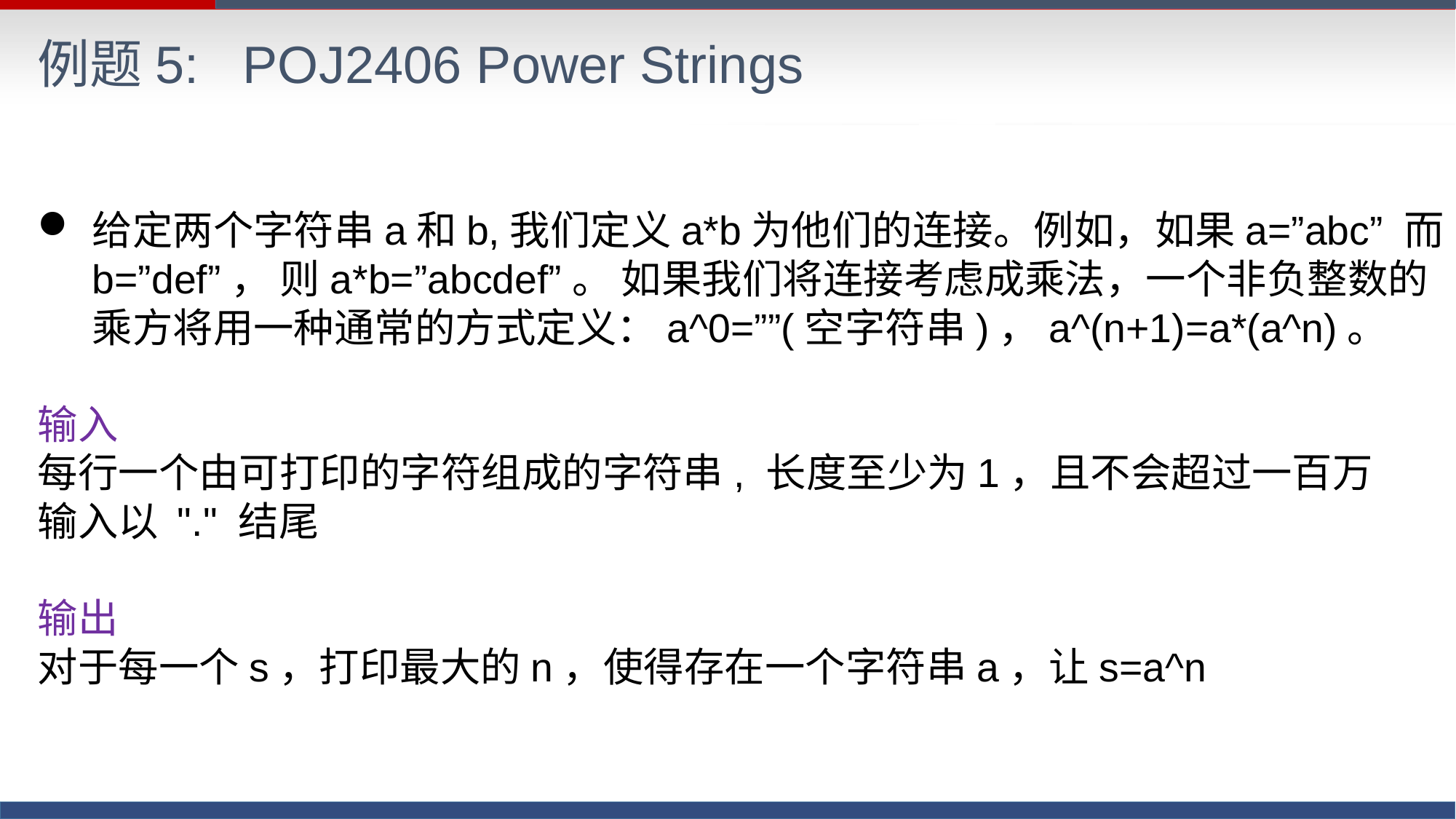

例题5:   POJ2406 Power Strings

给定两个字符串a和b,我们定义a*b为他们的连接。例如，如果a=”abc” 而b=”def”， 则a*b=”abcdef”。 如果我们将连接考虑成乘法，一个非负整数的乘方将用一种通常的方式定义：a^0=””(空字符串)，a^(n+1)=a*(a^n)。

输入
每行一个由可打印的字符组成的字符串, 长度至少为1，且不会超过一百万
输入以 "." 结尾

输出
对于每一个s，打印最大的n，使得存在一个字符串a，让s=a^n